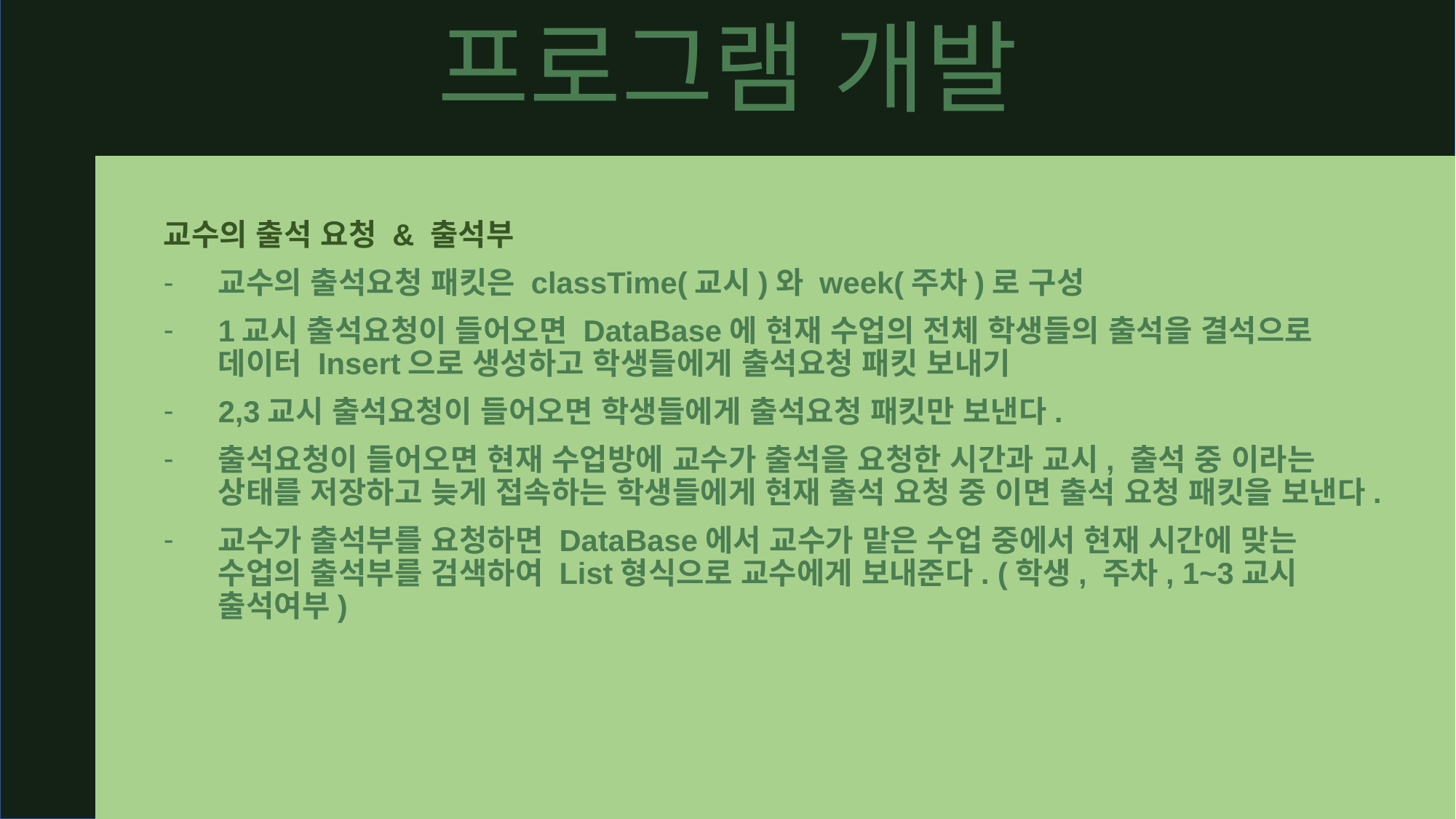

프로그램 개발

교수의 출석 요청 & 출석부
교수의 출석요청 패킷은 classTime(교시)와 week(주차)로 구성
1교시 출석요청이 들어오면 DataBase에 현재 수업의 전체 학생들의 출석을 결석으로 데이터 Insert으로 생성하고 학생들에게 출석요청 패킷 보내기
2,3교시 출석요청이 들어오면 학생들에게 출석요청 패킷만 보낸다.
출석요청이 들어오면 현재 수업방에 교수가 출석을 요청한 시간과 교시, 출석 중 이라는 상태를 저장하고 늦게 접속하는 학생들에게 현재 출석 요청 중 이면 출석 요청 패킷을 보낸다.
교수가 출석부를 요청하면 DataBase에서 교수가 맡은 수업 중에서 현재 시간에 맞는 수업의 출석부를 검색하여 List형식으로 교수에게 보내준다. (학생, 주차, 1~3교시 출석여부)